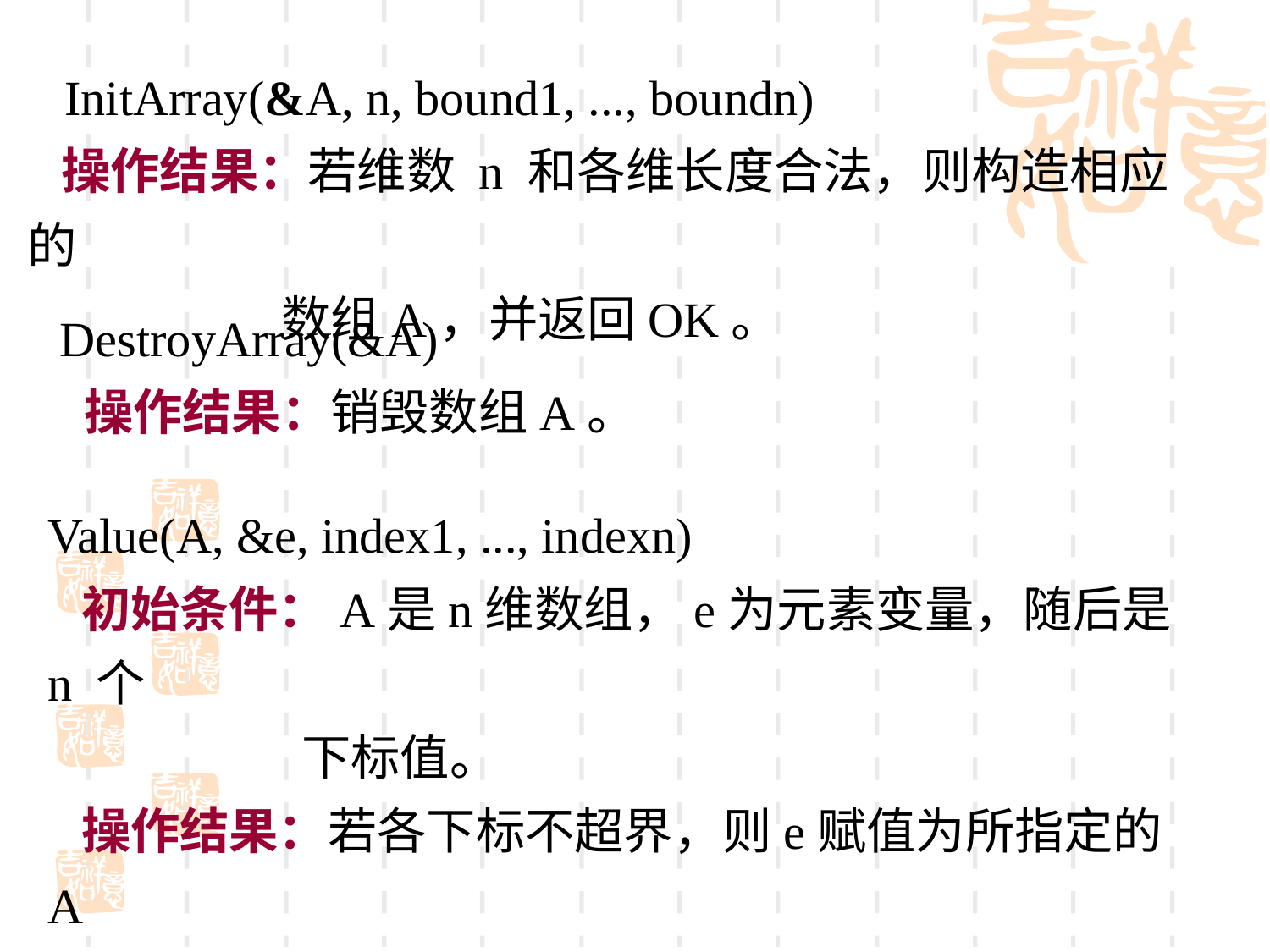

InitArray(&A, n, bound1, ..., boundn)
  操作结果：若维数 n 和各维长度合法，则构造相应的
                      数组A，并返回OK。
 DestroyArray(&A)
  操作结果：销毁数组A。
Value(A, &e, index1, ..., indexn)
  初始条件：A是n维数组，e为元素变量，随后是n 个
                      下标值。
  操作结果：若各下标不超界，则e赋值为所指定的A
                      的元素值，并返回OK。